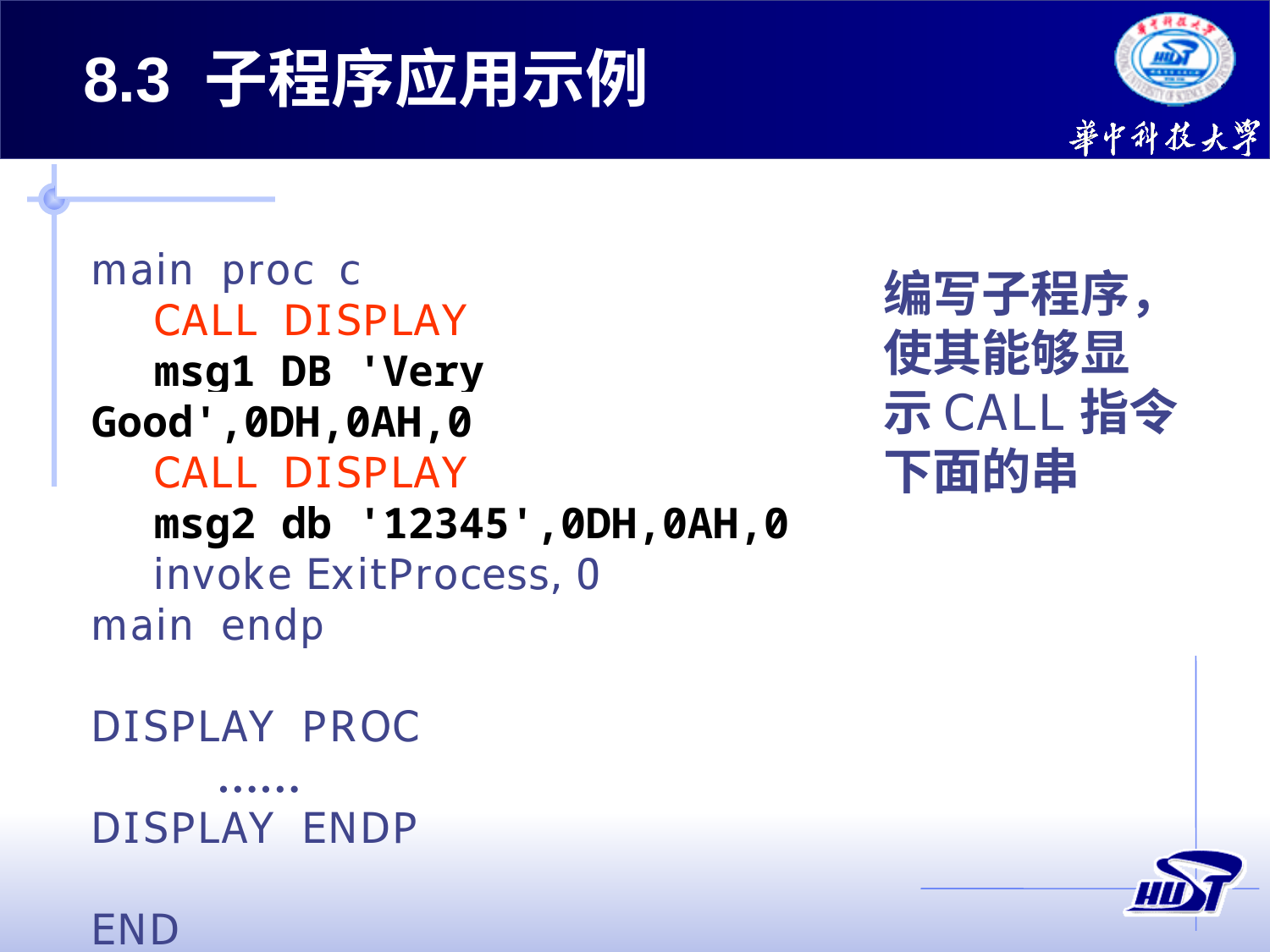

8.3 子程序应用示例
main  proc  c
     CALL  DISPLAY
     msg1 DB 'Very Good',0DH,0AH,0
     CALL  DISPLAY
     msg2 db '12345',0DH,0AH,0
     invoke ExitProcess, 0
main  endp

DISPLAY  PROC
          ……
DISPLAY  ENDP

END
编写子程序，使其能够显示CALL指令下面的串